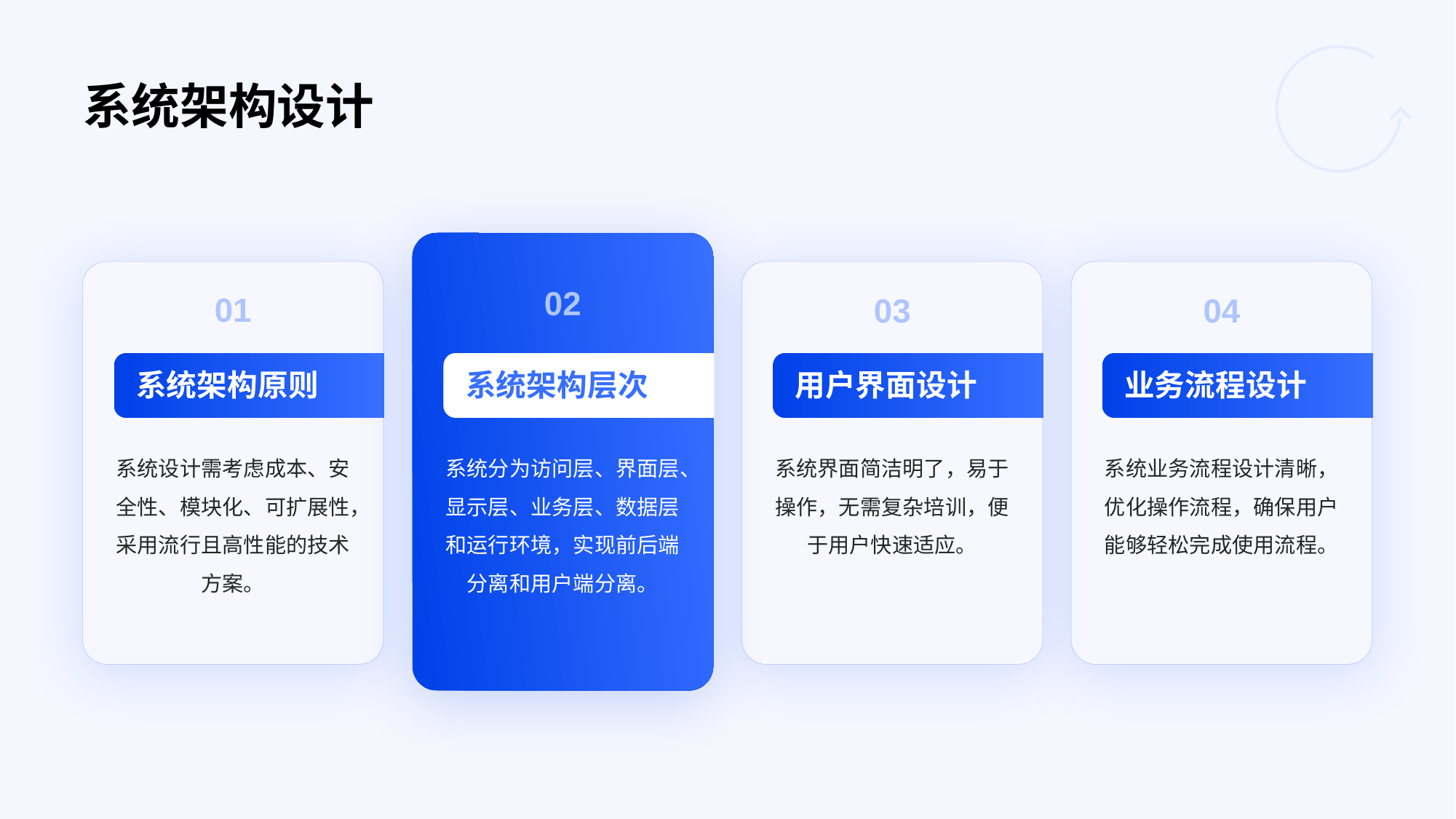

# 系统架构设计

02
01
03
04
系统架构原则
系统架构层次
用户界面设计
业务流程设计
系统设计需考虑成本、安全性、模块化、可扩展性，采用流行且高性能的技术方案。
系统分为访问层、界面层、显示层、业务层、数据层和运行环境，实现前后端分离和用户端分离。
系统界面简洁明了，易于操作，无需复杂培训，便于用户快速适应。
系统业务流程设计清晰，优化操作流程，确保用户能够轻松完成使用流程。